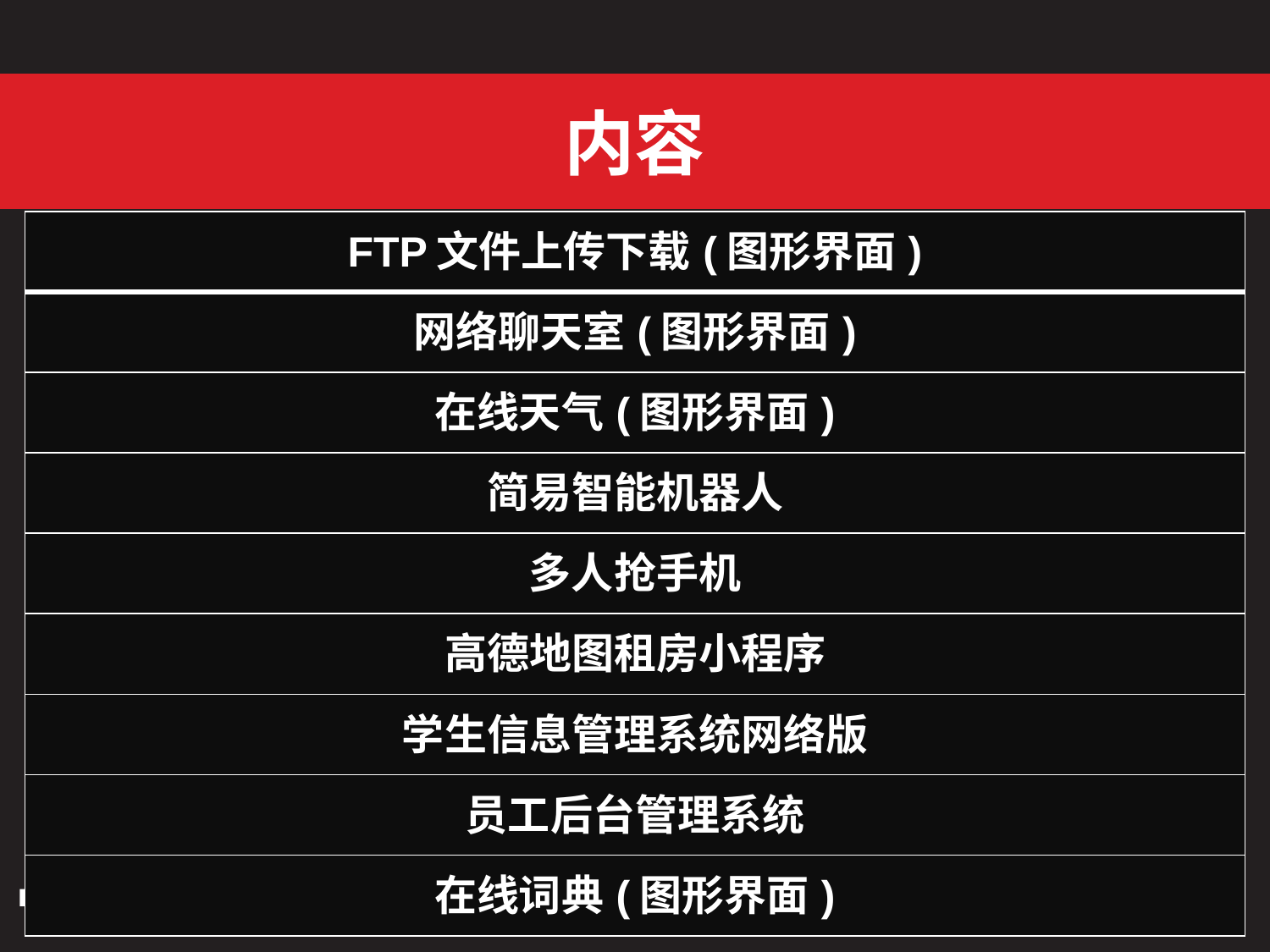

| FTP文件上传下载(图形界面) |
| --- |
| 网络聊天室(图形界面) |
| 在线天气(图形界面) |
| 简易智能机器人 |
| 多人抢手机 |
| 高德地图租房小程序 |
| 学生信息管理系统网络版 |
| 员工后台管理系统 |
| 在线词典(图形界面) |